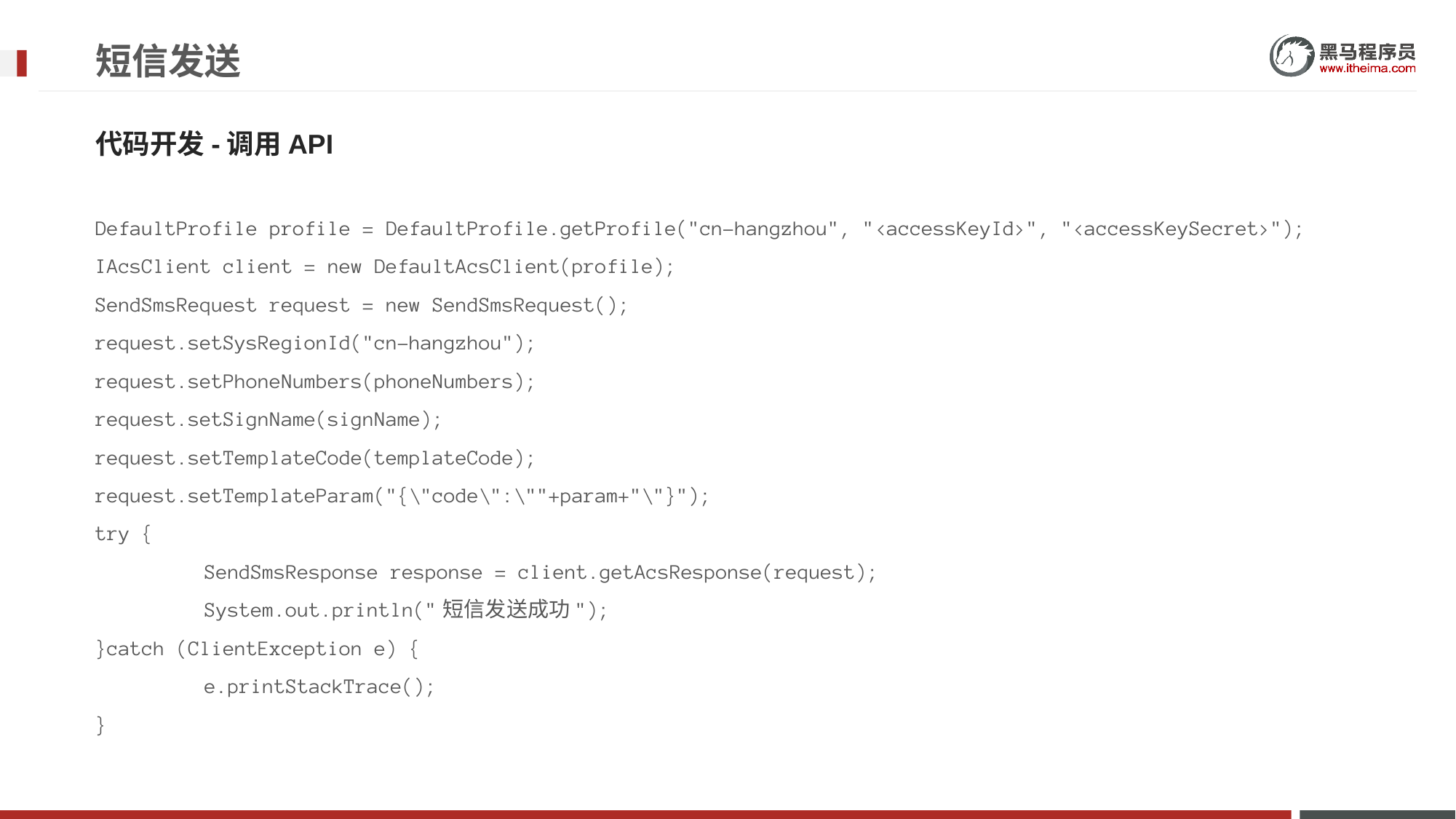

# 短信发送
代码开发-调用API
DefaultProfile profile = DefaultProfile.getProfile("cn-hangzhou", "<accessKeyId>", "<accessKeySecret>");
IAcsClient client = new DefaultAcsClient(profile);
SendSmsRequest request = new SendSmsRequest();
request.setSysRegionId("cn-hangzhou");
request.setPhoneNumbers(phoneNumbers);
request.setSignName(signName);
request.setTemplateCode(templateCode);
request.setTemplateParam("{\"code\":\""+param+"\"}");
try {
	SendSmsResponse response = client.getAcsResponse(request);
	System.out.println("短信发送成功");
}catch (ClientException e) {
	e.printStackTrace();
}